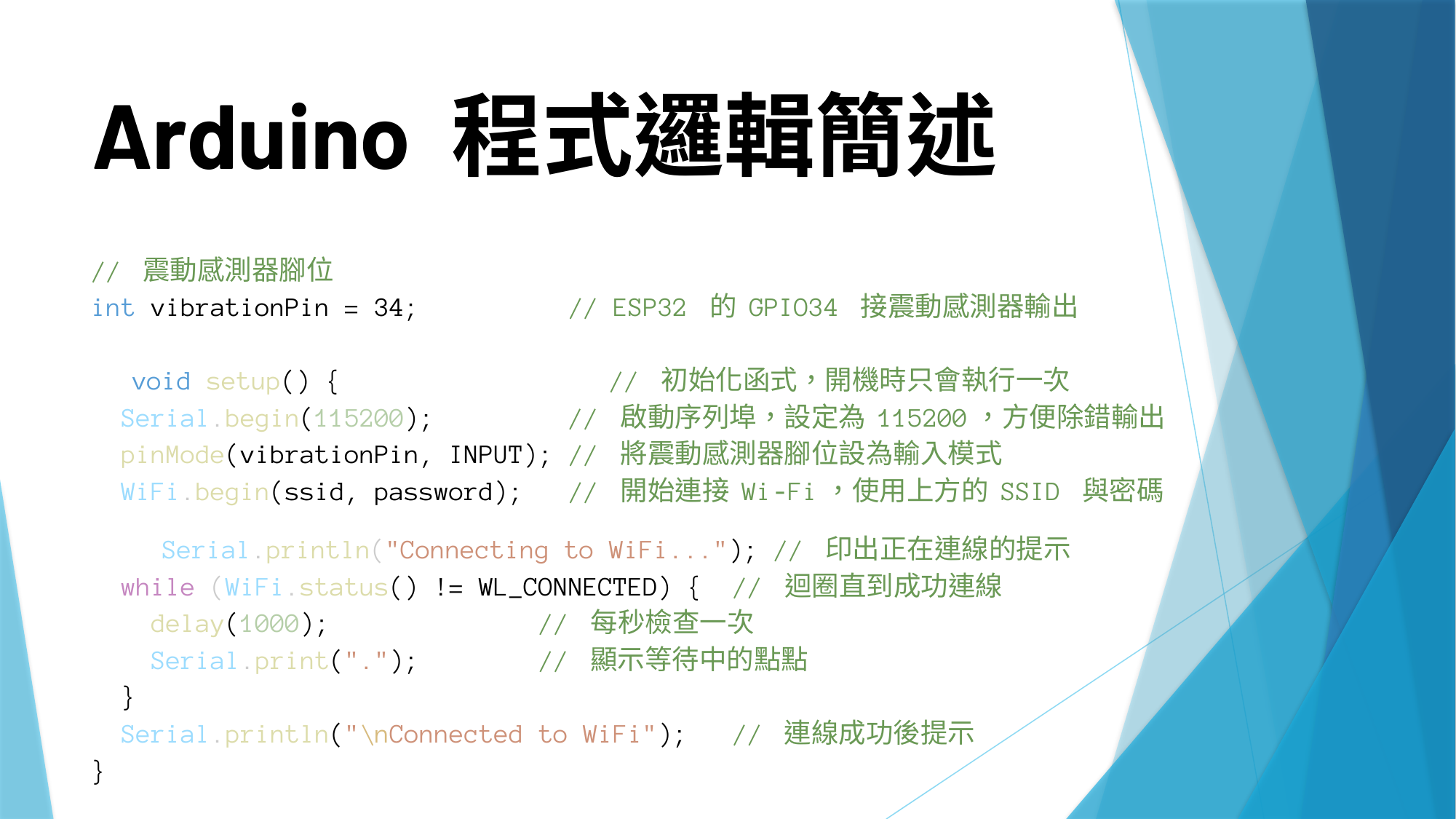

# Arduino 程式邏輯簡述
// 震動感測器腳位
int vibrationPin = 34;          // ESP32 的 GPIO34 接震動感測器輸出

	void setup() {                  // 初始化函式，開機時只會執行一次
  Serial.begin(115200);         // 啟動序列埠，設定為 115200，方便除錯輸出
  pinMode(vibrationPin, INPUT); // 將震動感測器腳位設為輸入模式
  WiFi.begin(ssid, password);   // 開始連接 Wi‑Fi，使用上方的 SSID 與密碼
  Serial.println("Connecting to WiFi..."); // 印出正在連線的提示
  while (WiFi.status() != WL_CONNECTED) {  // 迴圈直到成功連線
    delay(1000);              // 每秒檢查一次
    Serial.print(".");        // 顯示等待中的點點
  }
  Serial.println("\nConnected to WiFi");   // 連線成功後提示
}